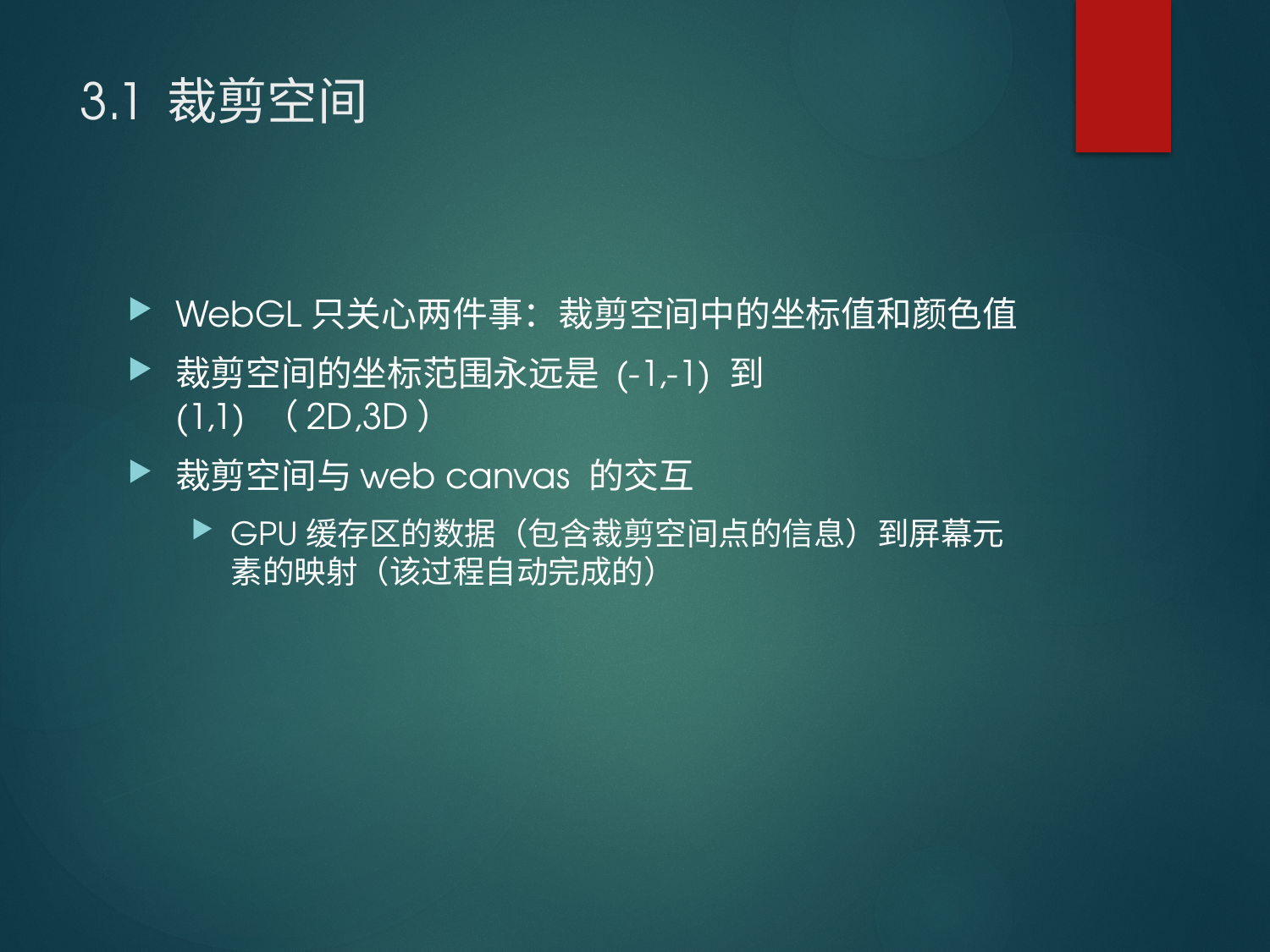

# 3.1 裁剪空间
WebGL只关心两件事：裁剪空间中的坐标值和颜色值
裁剪空间的坐标范围永远是 (-1,-1) 到 (1,1) （2D,3D）
裁剪空间与web canvas 的交互
GPU缓存区的数据（包含裁剪空间点的信息）到屏幕元素的映射（该过程自动完成的）